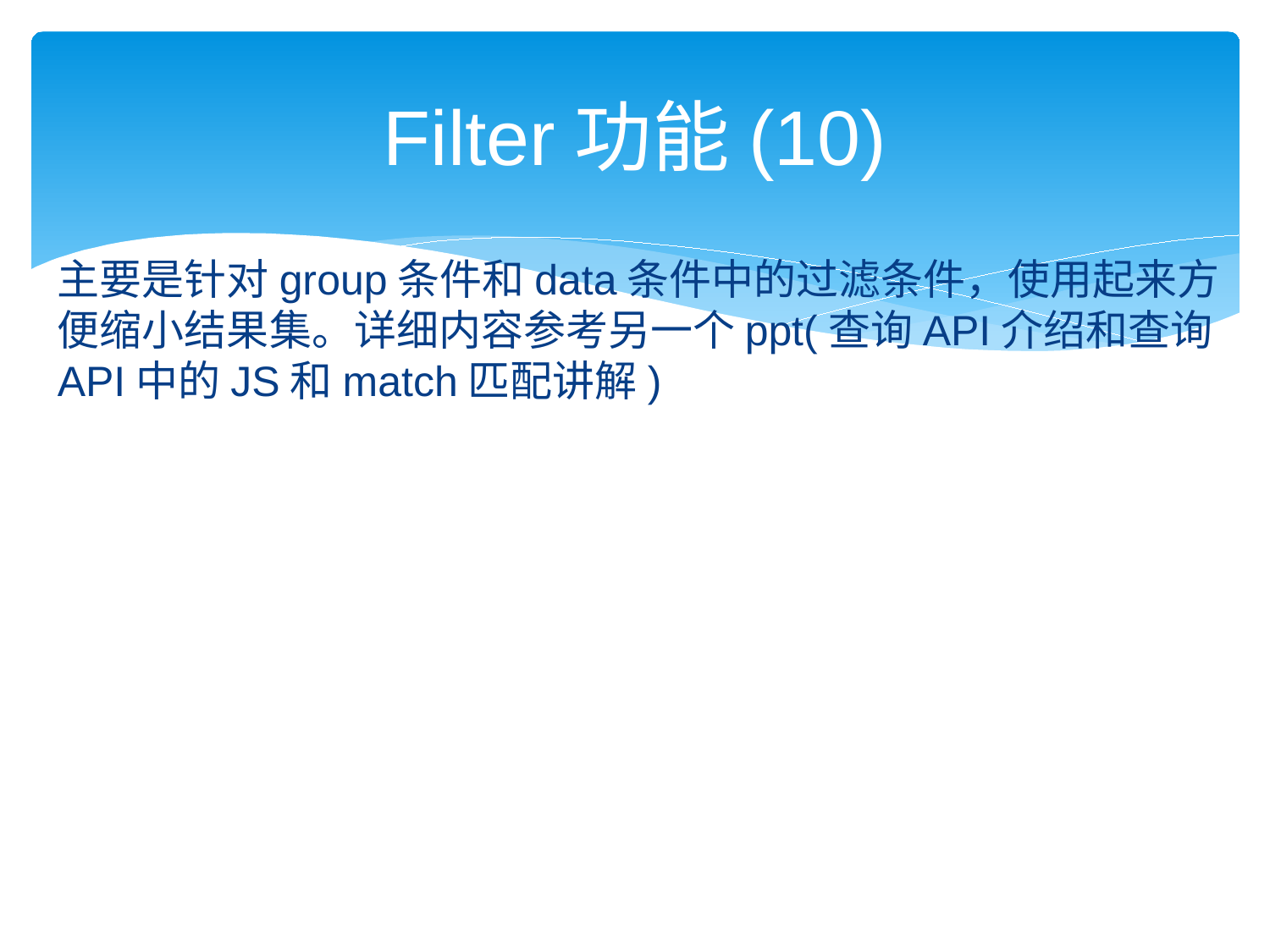

# Filter功能(10)
主要是针对group条件和data条件中的过滤条件，使用起来方便缩小结果集。详细内容参考另一个ppt(查询API介绍和查询API中的JS和match匹配讲解)